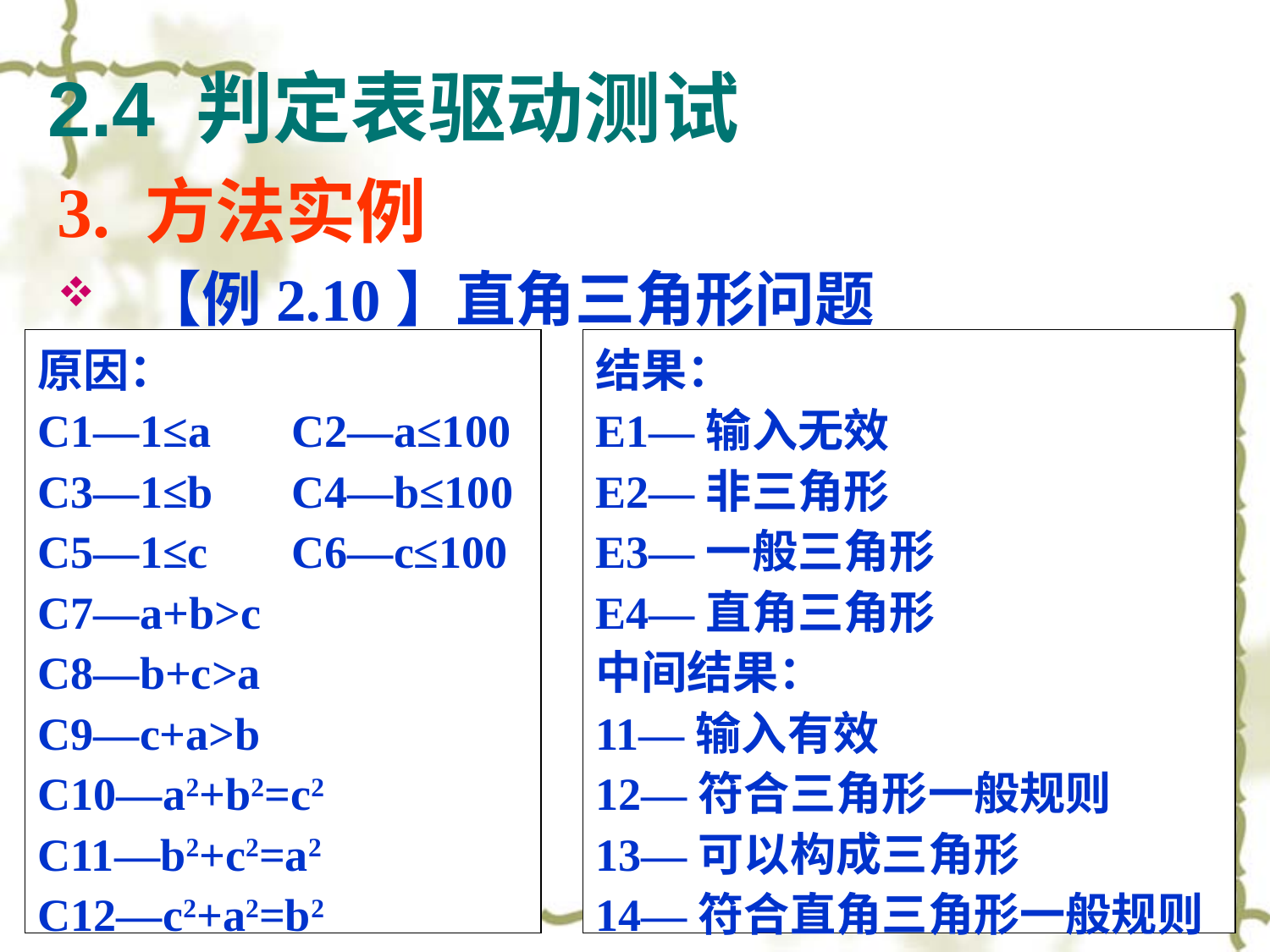

# 2.4 判定表驱动测试
3. 方法实例
【例2.10】直角三角形问题
结果：
E1—输入无效
E2—非三角形
E3—一般三角形
E4—直角三角形
中间结果：
11—输入有效
12—符合三角形一般规则
13—可以构成三角形
14—符合直角三角形一般规则
原因：
C1—1≤a	C2—a≤100
C3—1≤b	C4—b≤100
C5—1≤c	C6—c≤100
C7—a+b>c
C8—b+c>a
C9—c+a>b
C10—a2+b2=c2
C11—b2+c2=a2
C12—c2+a2=b2